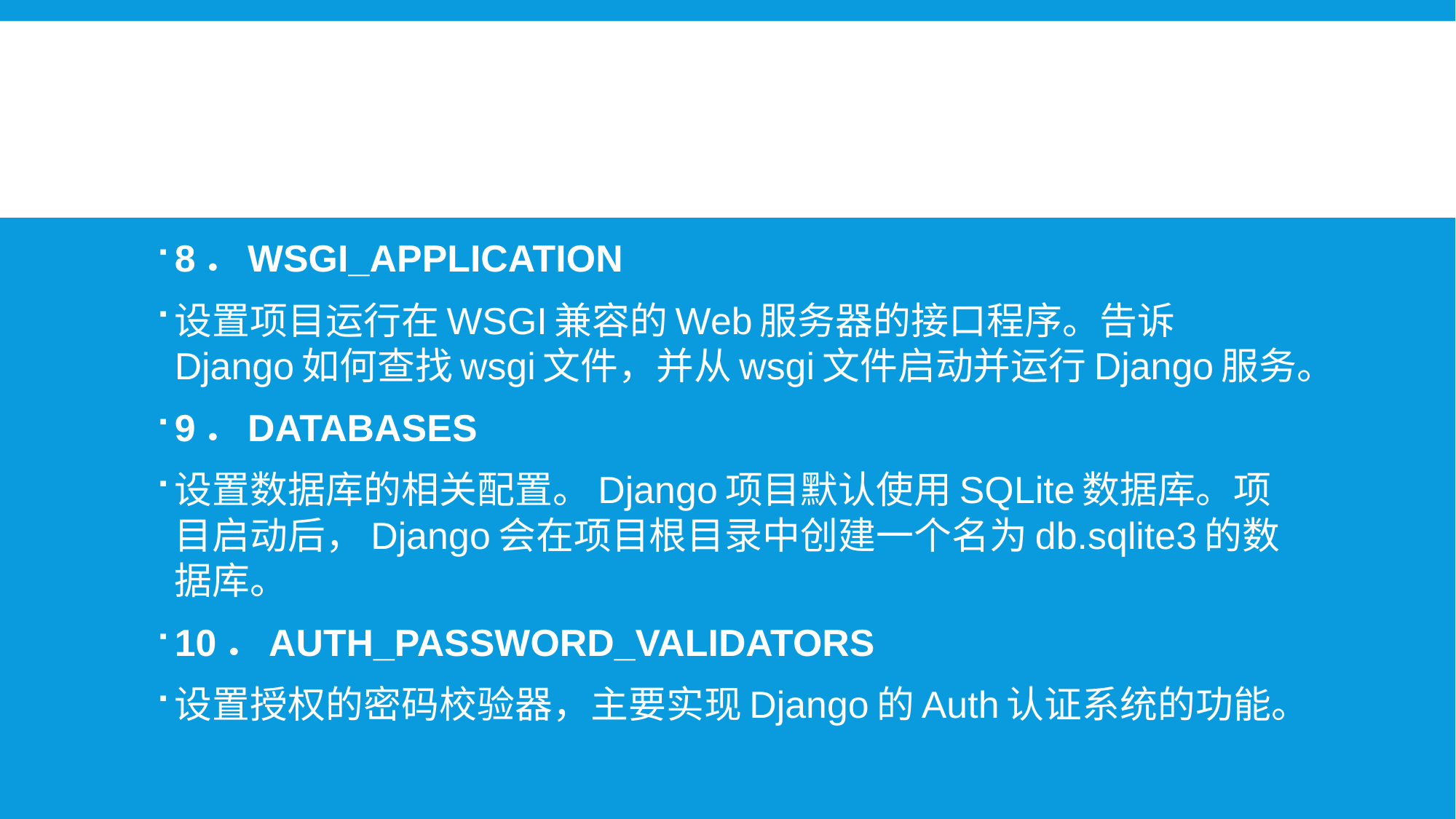

#
8．WSGI_APPLICATION
设置项目运行在WSGI兼容的Web服务器的接口程序。告诉Django如何查找wsgi文件，并从wsgi文件启动并运行Django服务。
9．DATABASES
设置数据库的相关配置。Django项目默认使用SQLite数据库。项目启动后，Django会在项目根目录中创建一个名为db.sqlite3的数据库。
10．AUTH_PASSWORD_VALIDATORS
设置授权的密码校验器，主要实现Django的Auth认证系统的功能。